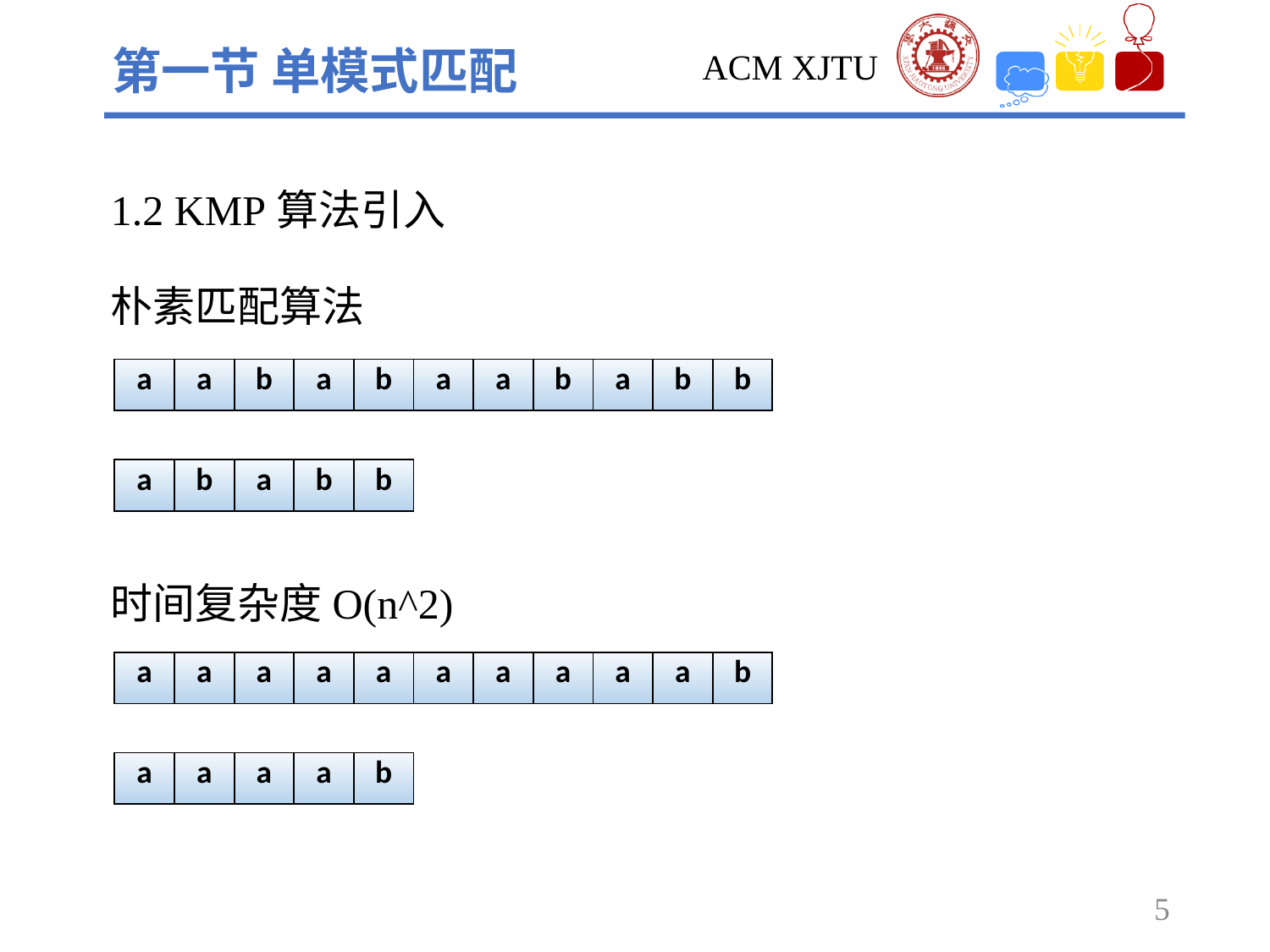

第一节 单模式匹配
1.2 KMP算法引入
朴素匹配算法
| a | a | b | a | b | a | a | b | a | b | b |
| --- | --- | --- | --- | --- | --- | --- | --- | --- | --- | --- |
| a | b | a | b | b |
| --- | --- | --- | --- | --- |
时间复杂度O(n^2)
| a | a | a | a | a | a | a | a | a | a | b |
| --- | --- | --- | --- | --- | --- | --- | --- | --- | --- | --- |
| a | a | a | a | b |
| --- | --- | --- | --- | --- |
5